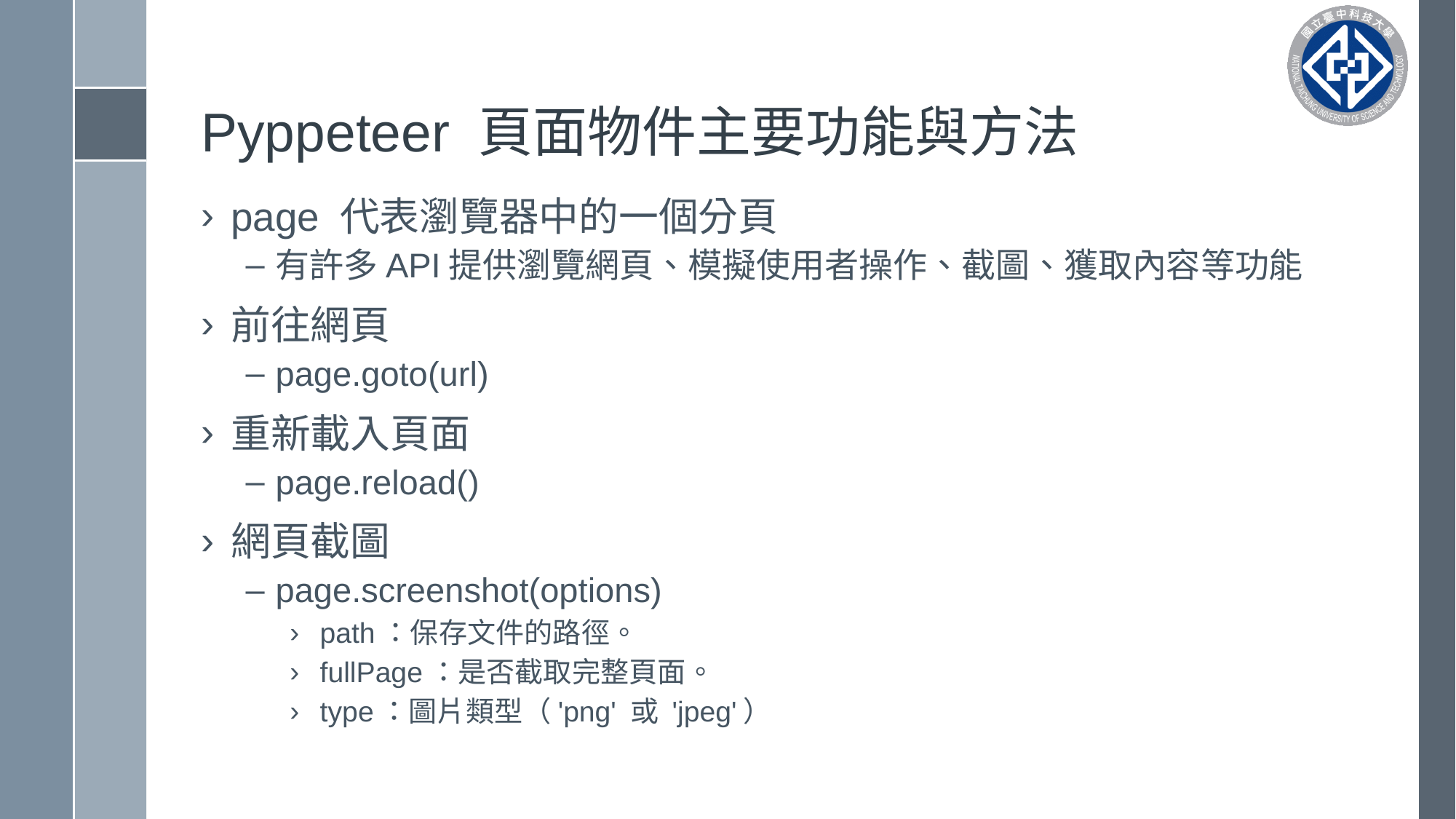

# Pyppeteer 頁面物件主要功能與方法
page 代表瀏覽器中的一個分頁
有許多API提供瀏覽網頁、模擬使用者操作、截圖、獲取內容等功能
前往網頁
page.goto(url)
重新載入頁面
page.reload()
網頁截圖
page.screenshot(options)
path：保存文件的路徑。
fullPage：是否截取完整頁面。
type：圖片類型（'png' 或 'jpeg'）